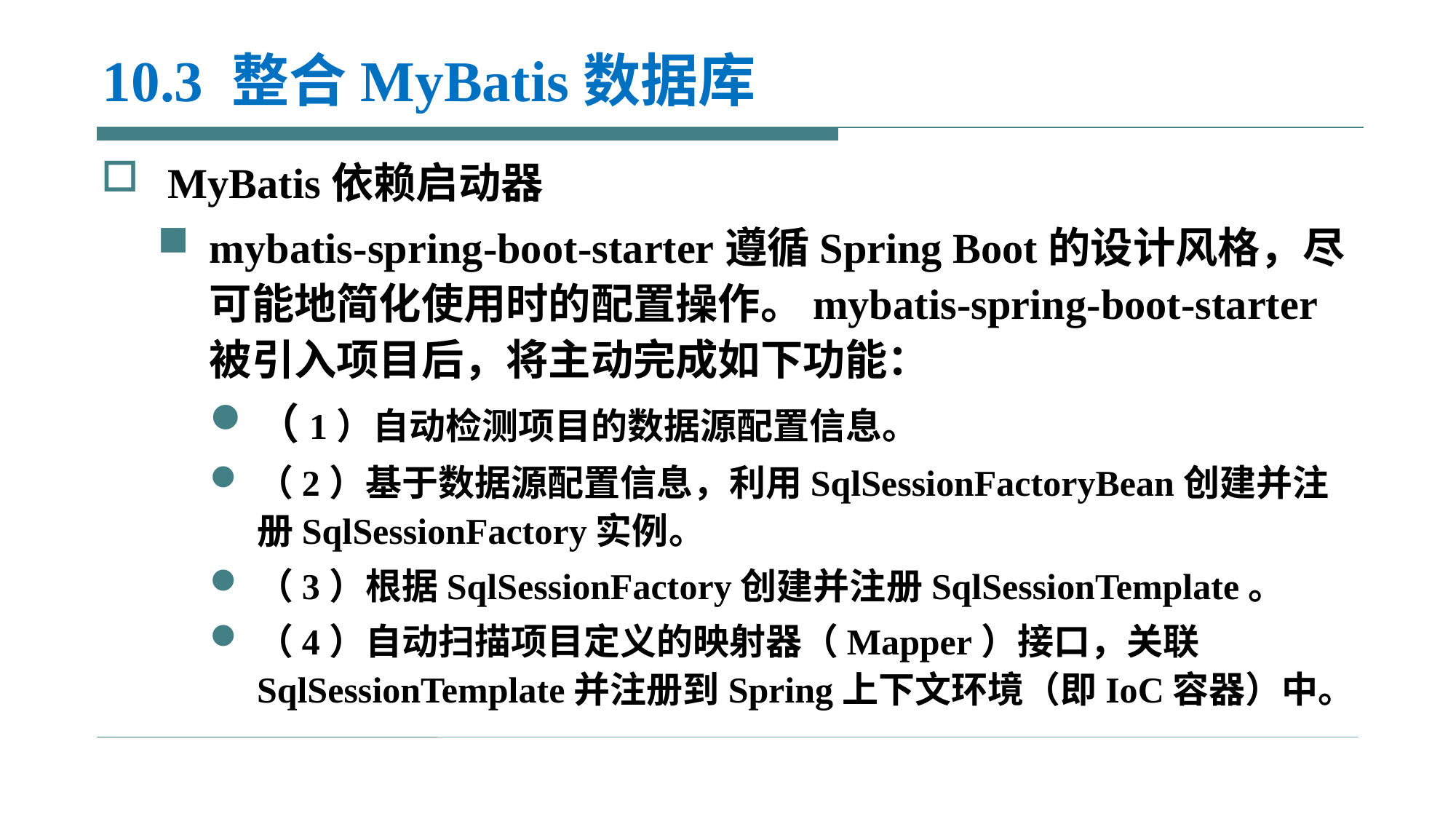

# 10.3 整合MyBatis数据库
 MyBatis依赖启动器
mybatis-spring-boot-starter遵循Spring Boot的设计风格，尽可能地简化使用时的配置操作。mybatis-spring-boot-starter被引入项目后，将主动完成如下功能：
（1）自动检测项目的数据源配置信息。
（2）基于数据源配置信息，利用SqlSessionFactoryBean创建并注册SqlSessionFactory实例。
（3）根据SqlSessionFactory创建并注册SqlSessionTemplate。
（4）自动扫描项目定义的映射器（Mapper）接口，关联SqlSessionTemplate并注册到Spring上下文环境（即IoC容器）中。
16